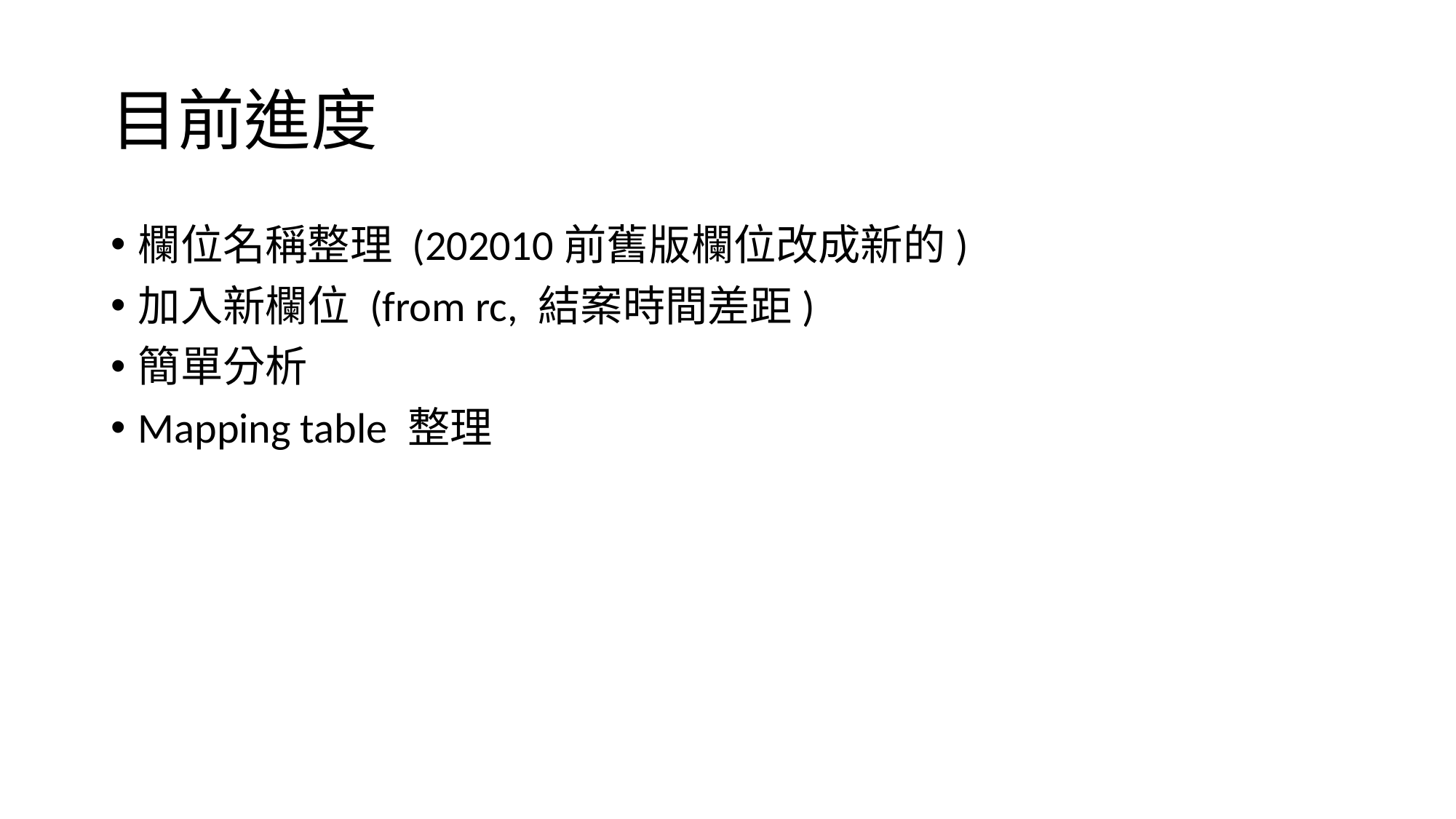

# 目前進度
欄位名稱整理 (202010前舊版欄位改成新的)
加入新欄位 (from rc, 結案時間差距)
簡單分析
Mapping table 整理